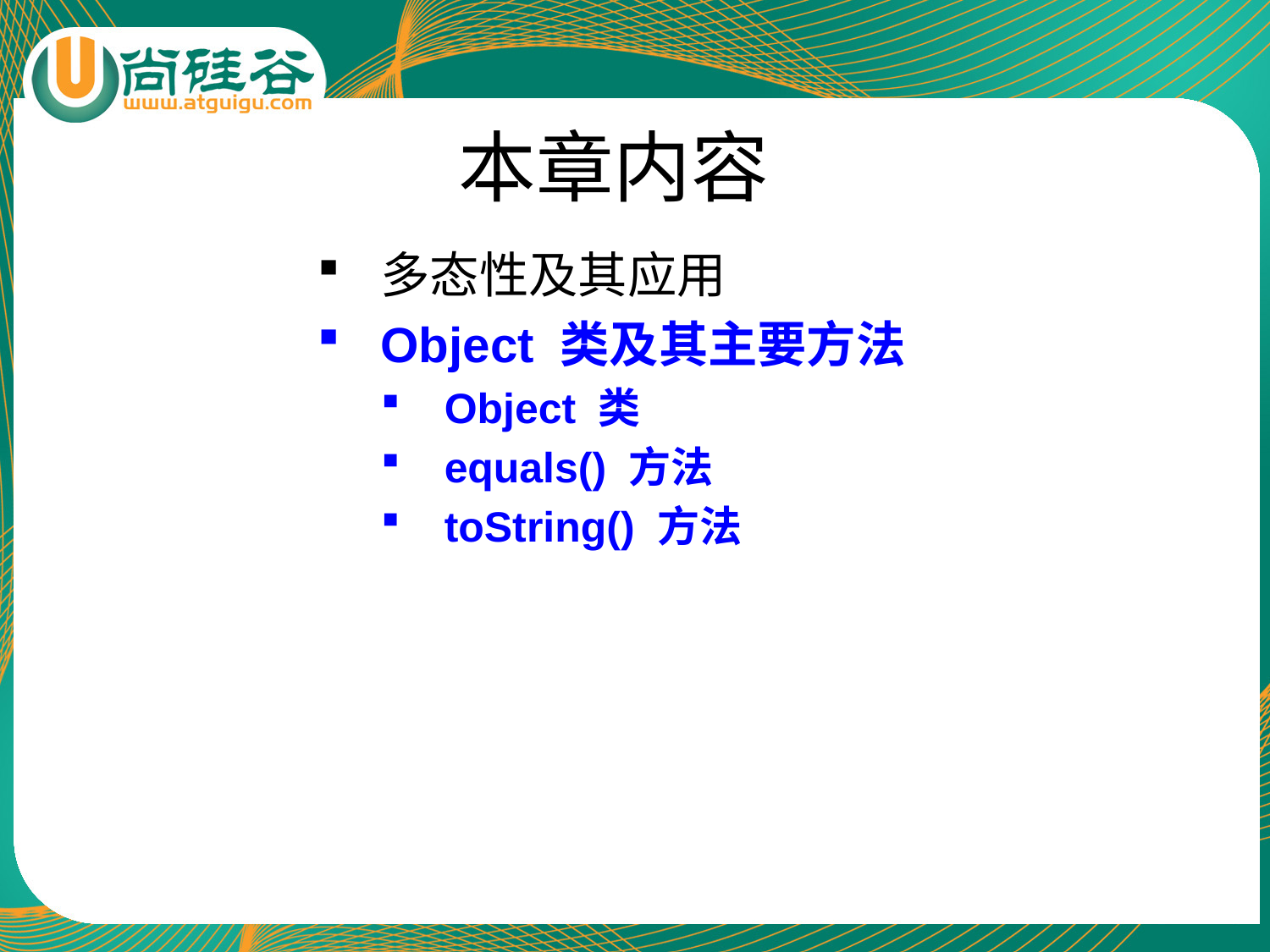

# 本章内容
多态性及其应用
Object 类及其主要方法
Object 类
equals() 方法
toString() 方法